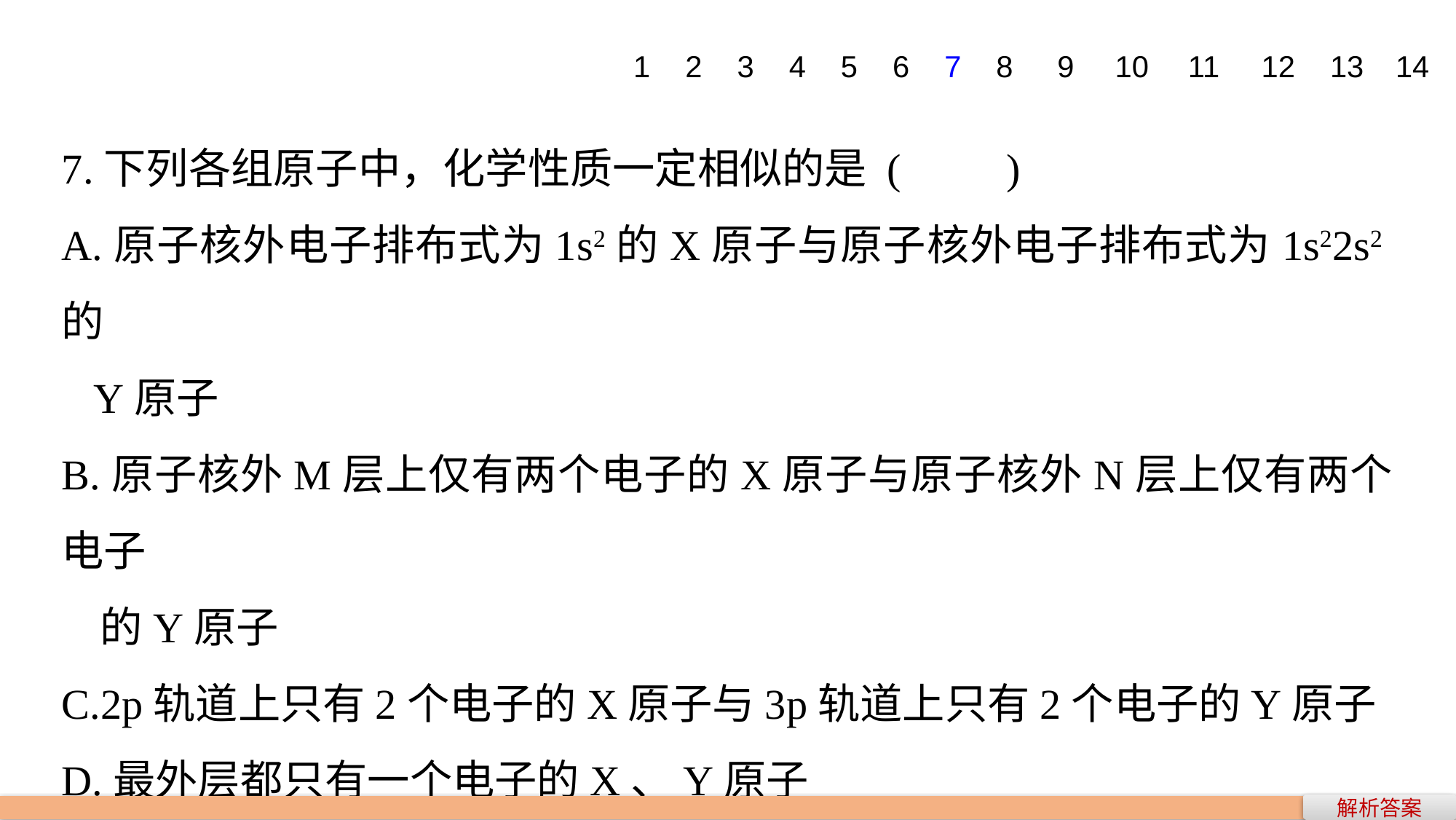

1
2
3
4
5
6
7
8
9
10
11
12
13
14
7.下列各组原子中，化学性质一定相似的是 (　　)
A.原子核外电子排布式为1s2的X原子与原子核外电子排布式为1s22s2的
   Y原子
B.原子核外M层上仅有两个电子的X原子与原子核外N层上仅有两个电子
   的Y原子
C.2p轨道上只有2个电子的X原子与3p轨道上只有2个电子的Y原子
D.最外层都只有一个电子的X、Y原子
解析答案